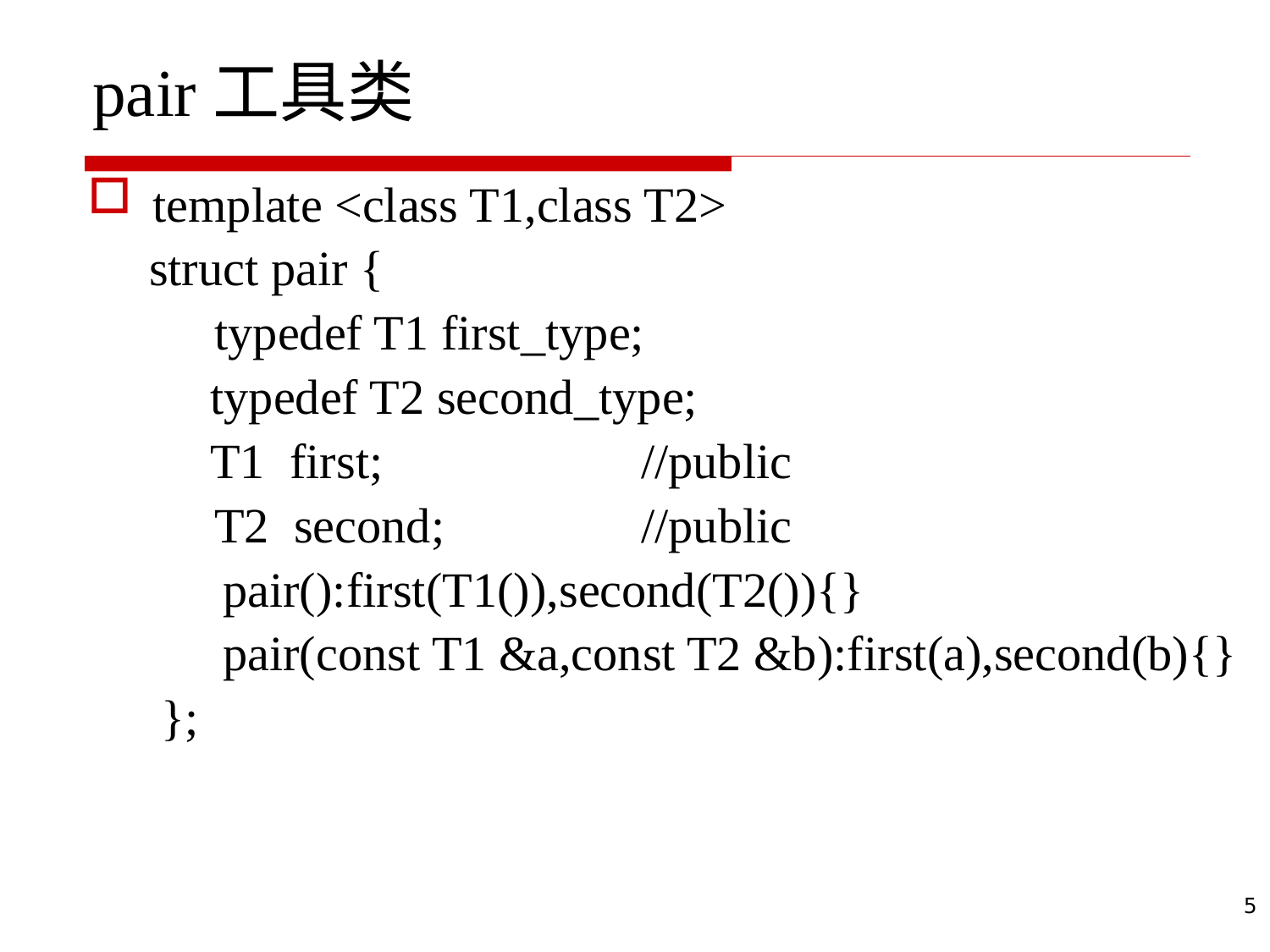

# pair工具类
template <class T1,class T2>
     struct pair {
	typedef T1 first_type;
          typedef T2 second_type;
          T1  first;                     //public
	T2  second;                //public
           pair():first(T1()),second(T2()){}
           pair(const T1 &a,const T2 &b):first(a),second(b){}
      };

5